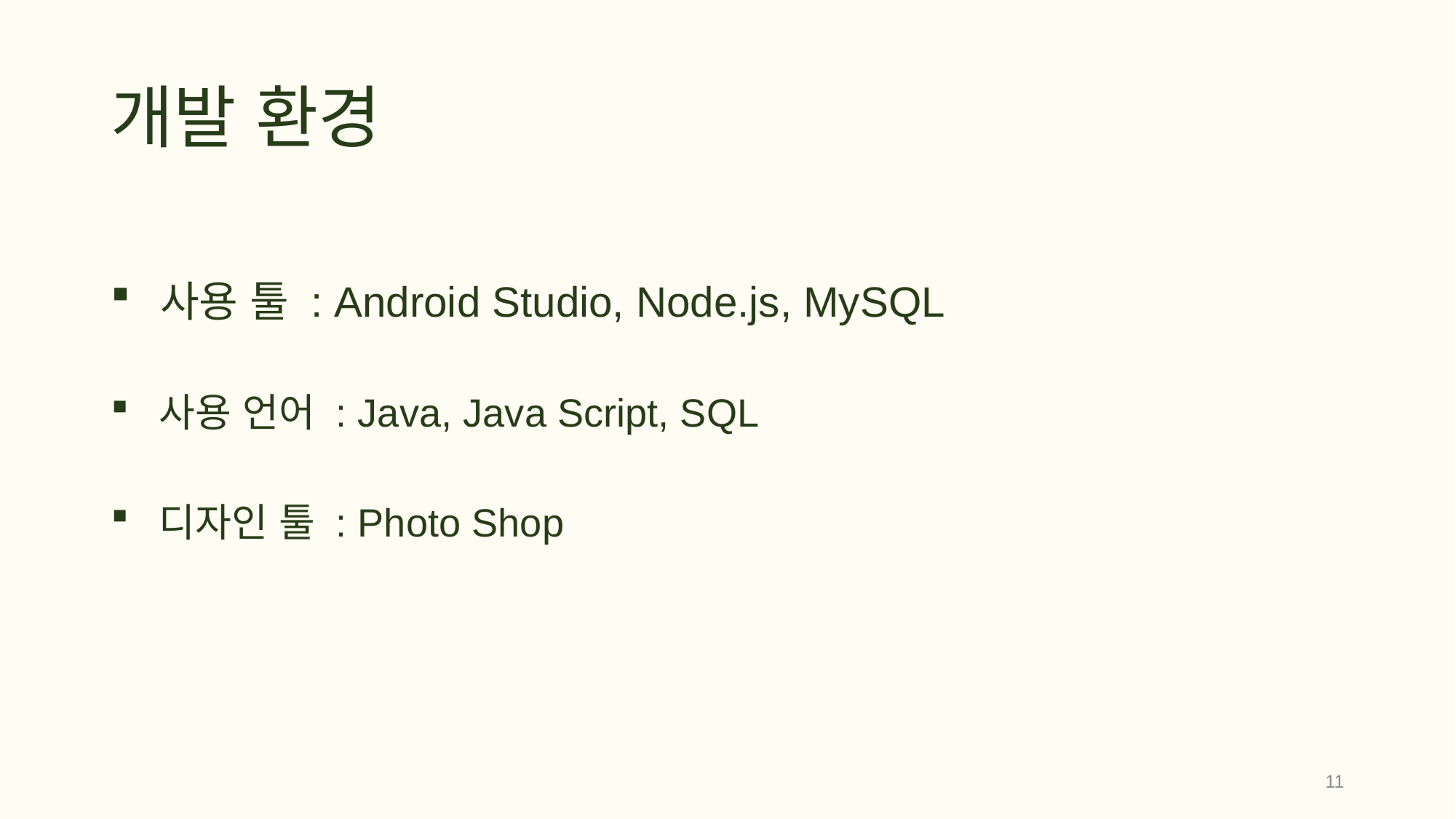

# 개발 환경
 사용 툴 : Android Studio, Node.js, MySQL
 사용 언어 : Java, Java Script, SQL
 디자인 툴 : Photo Shop
11